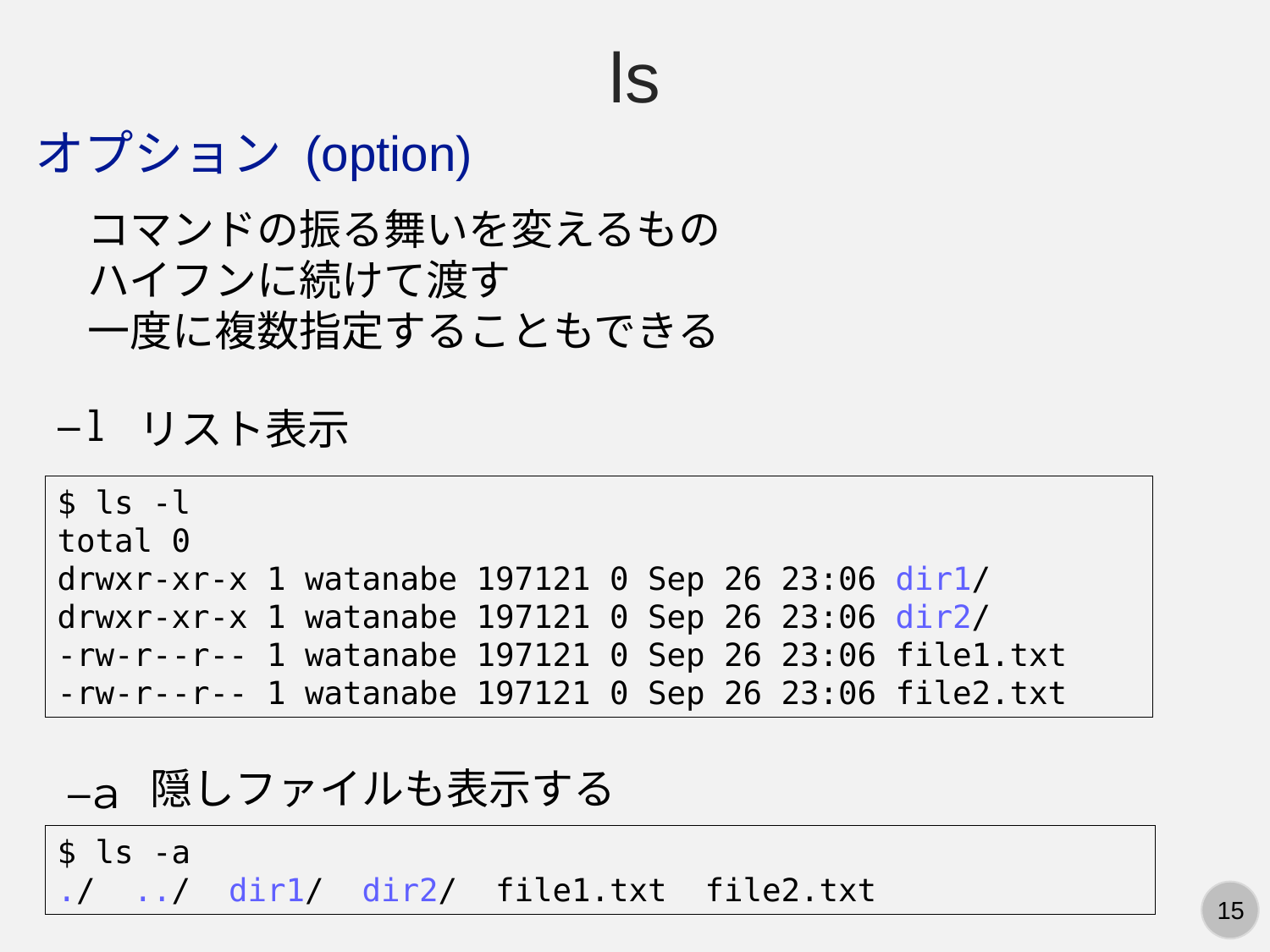

ls
オプション (option)
コマンドの振る舞いを変えるもの
ハイフンに続けて渡す
一度に複数指定することもできる
-l
リスト表示
$ ls -l
total 0
drwxr-xr-x 1 watanabe 197121 0 Sep 26 23:06 dir1/
drwxr-xr-x 1 watanabe 197121 0 Sep 26 23:06 dir2/
-rw-r--r-- 1 watanabe 197121 0 Sep 26 23:06 file1.txt
-rw-r--r-- 1 watanabe 197121 0 Sep 26 23:06 file2.txt
-a
隠しファイルも表示する
$ ls -a
./  ../  dir1/  dir2/  file1.txt  file2.txt